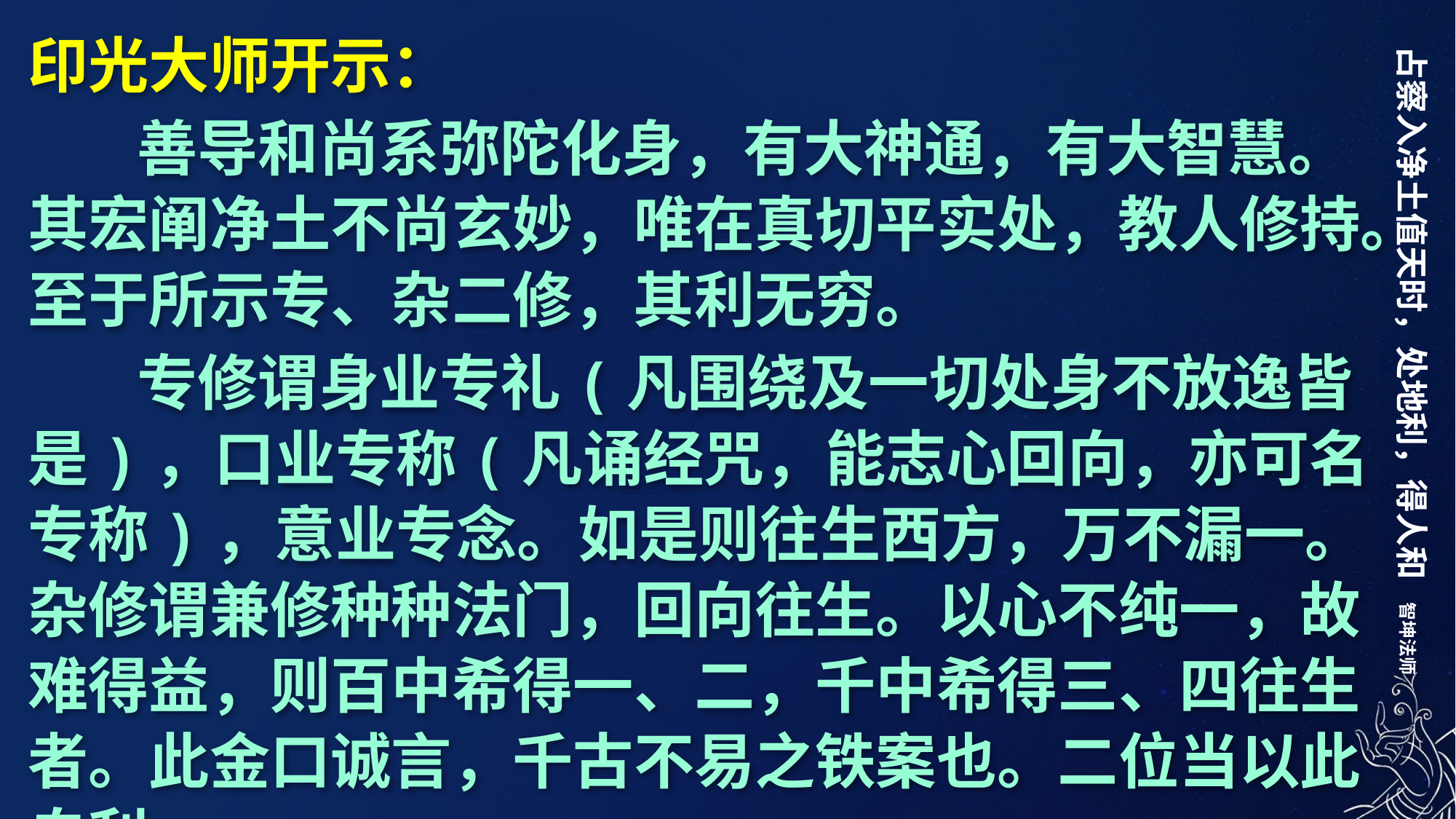

印光大师开示：
	善导和尚系弥陀化身，有大神通，有大智慧。其宏阐净土不尚玄妙，唯在真切平实处，教人修持。至于所示专、杂二修，其利无穷。
	专修谓身业专礼(凡围绕及一切处身不放逸皆是)，口业专称(凡诵经咒，能志心回向，亦可名专称)，意业专念。如是则往生西方，万不漏一。杂修谓兼修种种法门，回向往生。以心不纯一，故难得益，则百中希得一、二，千中希得三、四往生者。此金口诚言，千古不易之铁案也。二位当以此自利，